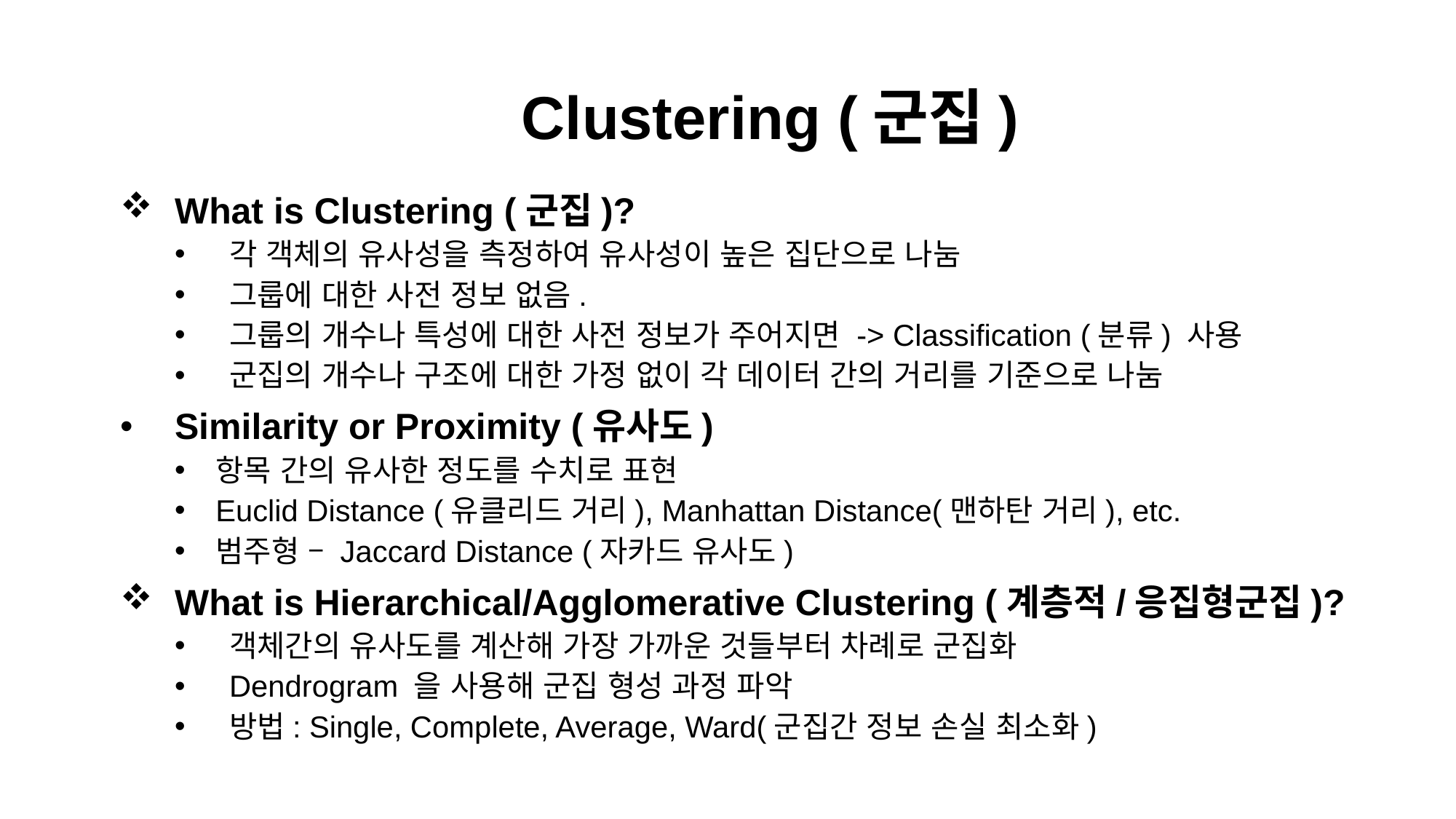

# Clustering (군집)
What is Clustering (군집)?
각 객체의 유사성을 측정하여 유사성이 높은 집단으로 나눔
그룹에 대한 사전 정보 없음.
그룹의 개수나 특성에 대한 사전 정보가 주어지면 -> Classification (분류) 사용
군집의 개수나 구조에 대한 가정 없이 각 데이터 간의 거리를 기준으로 나눔
Similarity or Proximity (유사도)
항목 간의 유사한 정도를 수치로 표현
Euclid Distance (유클리드 거리), Manhattan Distance(맨하탄 거리), etc.
범주형 – Jaccard Distance (자카드 유사도)
What is Hierarchical/Agglomerative Clustering (계층적/응집형군집)?
객체간의 유사도를 계산해 가장 가까운 것들부터 차례로 군집화
Dendrogram 을 사용해 군집 형성 과정 파악
방법: Single, Complete, Average, Ward(군집간 정보 손실 최소화)